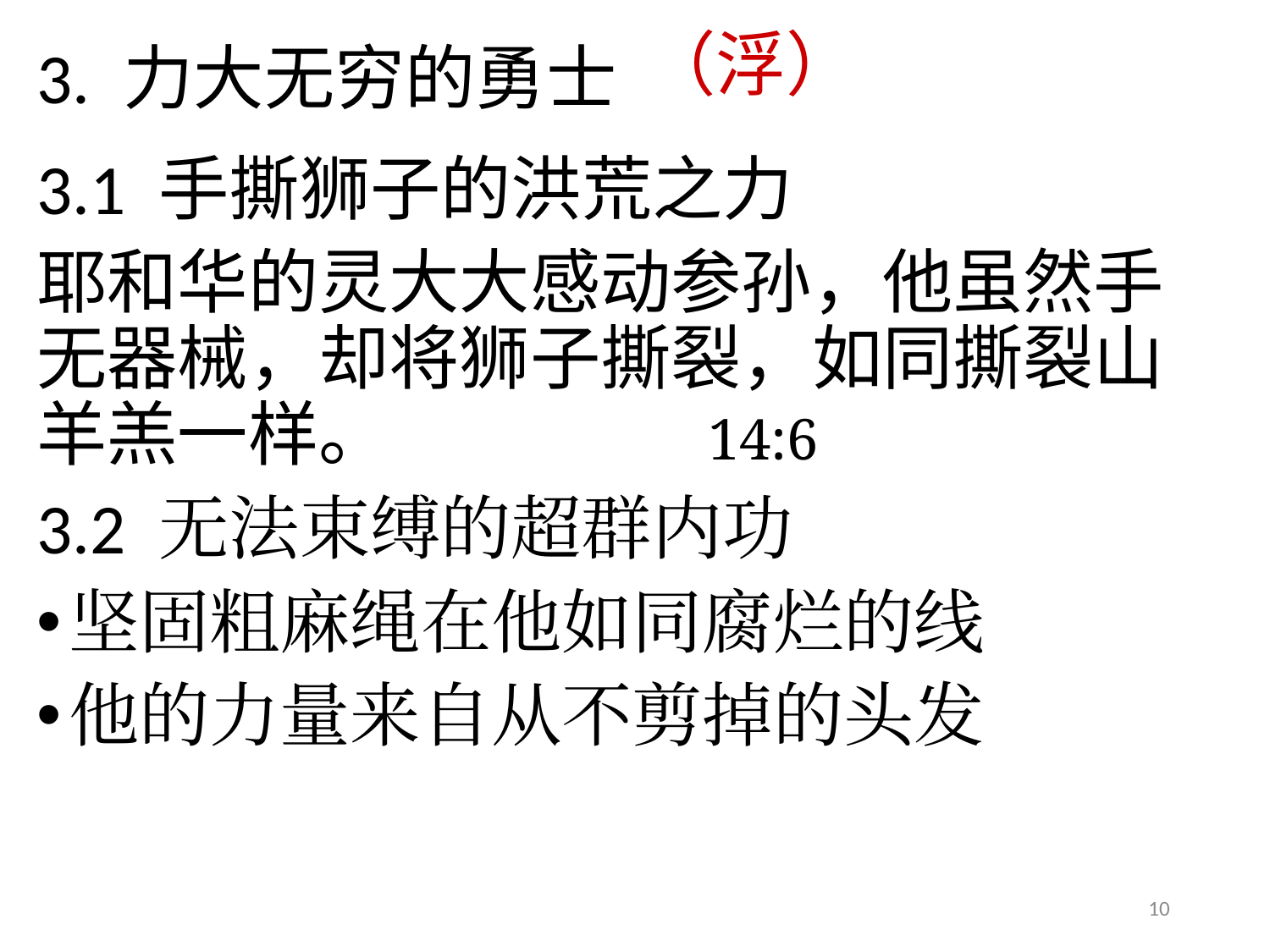

（浮）
# 3. 力大无穷的勇士
3.1 手撕狮子的洪荒之力
耶和华的灵大大感动参孙，他虽然手无器械，却将狮子撕裂，如同撕裂山羊羔一样。                   14:6
3.2 无法束缚的超群内功
坚固粗麻绳在他如同腐烂的线
他的力量来自从不剪掉的头发
10